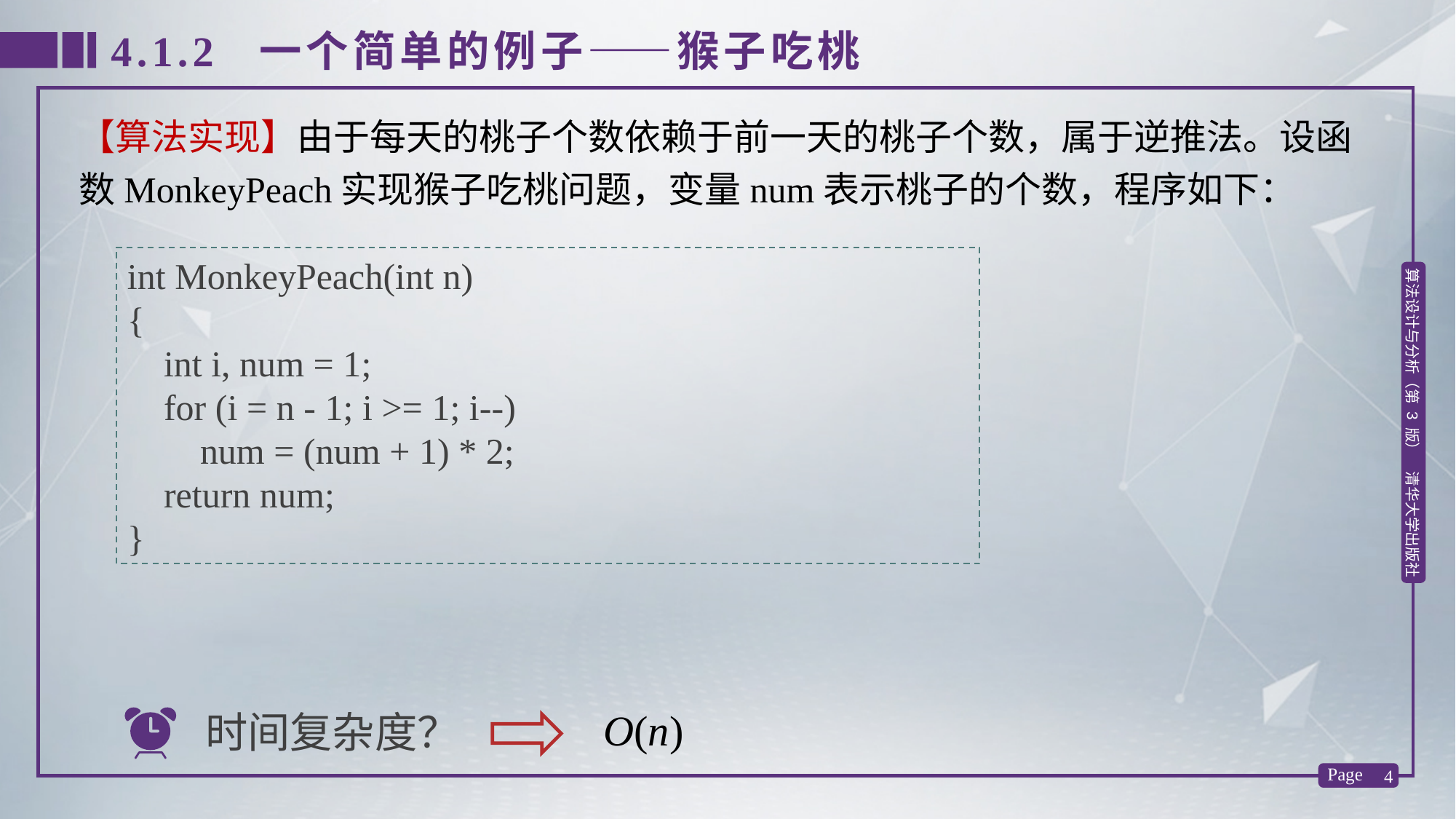

4.1.2  一个简单的例子——猴子吃桃
【算法实现】由于每天的桃子个数依赖于前一天的桃子个数，属于逆推法。设函数MonkeyPeach实现猴子吃桃问题，变量num表示桃子的个数，程序如下：
int MonkeyPeach(int n)
{
    int i, num = 1;
    for (i = n - 1; i >= 1; i--)
        num = (num + 1) * 2;
    return num;
}
O(n)

时间复杂度？